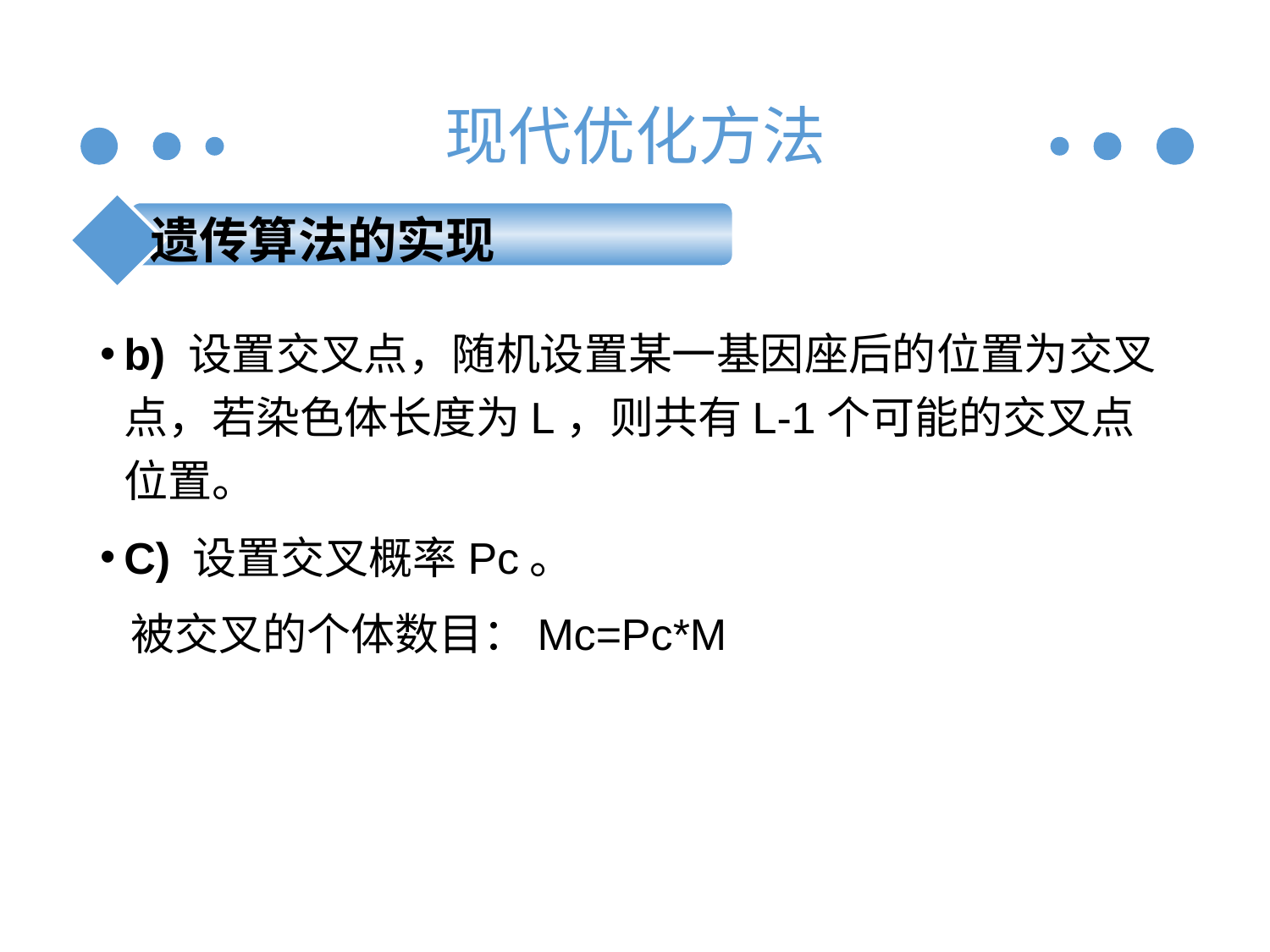

现代优化方法

遗传算法的实现

b) 设置交叉点，随机设置某一基因座后的位置为交叉点，若染色体长度为L，则共有L-1个可能的交叉点位置。
C) 设置交叉概率Pc。
  被交叉的个体数目：Mc=Pc*M